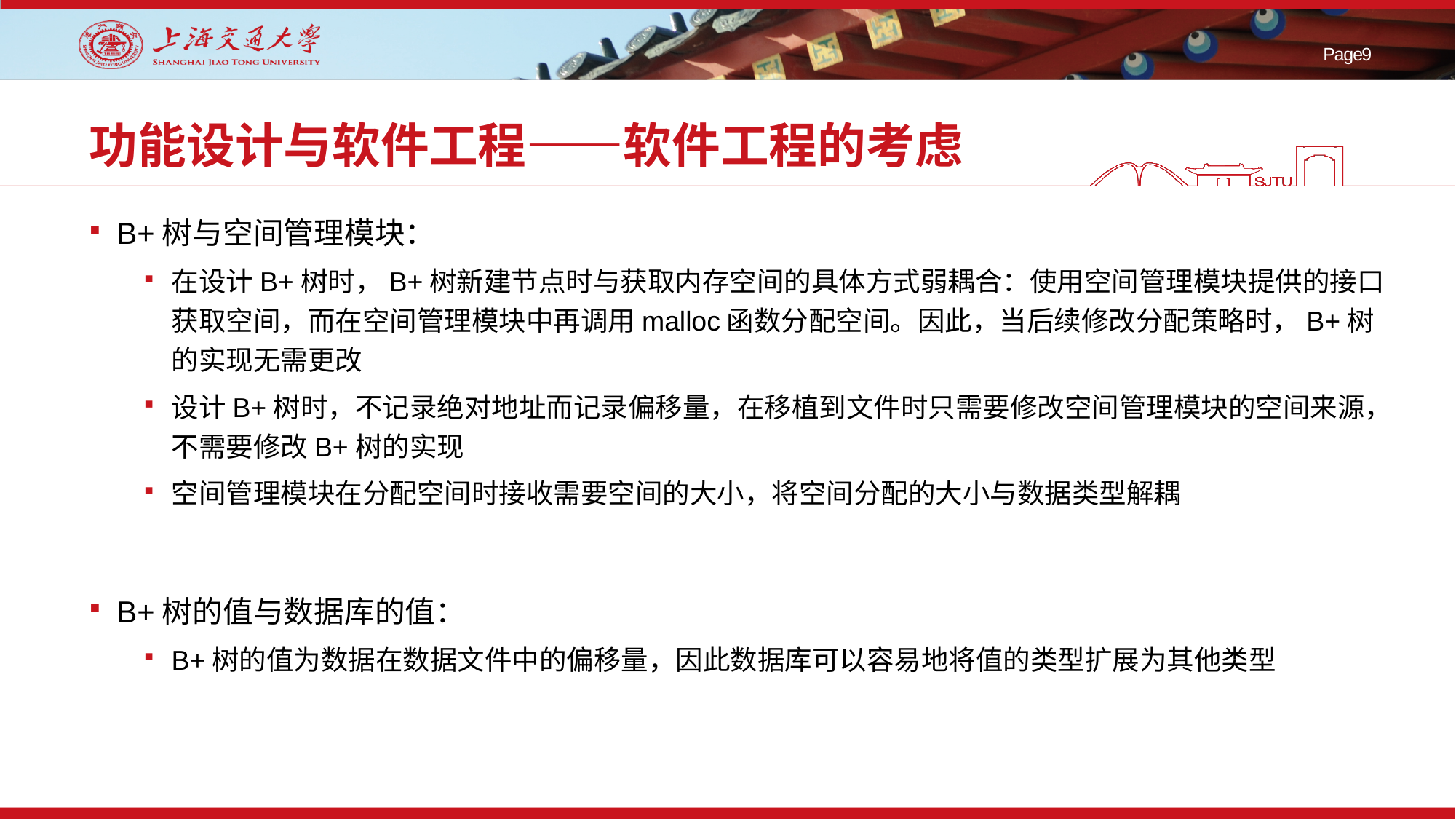

# 功能设计与软件工程——软件工程的考虑
B+树与空间管理模块：
在设计B+树时，B+树新建节点时与获取内存空间的具体方式弱耦合：使用空间管理模块提供的接口获取空间，而在空间管理模块中再调用malloc函数分配空间。因此，当后续修改分配策略时，B+树的实现无需更改
设计B+树时，不记录绝对地址而记录偏移量，在移植到文件时只需要修改空间管理模块的空间来源，不需要修改B+树的实现
空间管理模块在分配空间时接收需要空间的大小，将空间分配的大小与数据类型解耦

B+树的值与数据库的值：
B+树的值为数据在数据文件中的偏移量，因此数据库可以容易地将值的类型扩展为其他类型